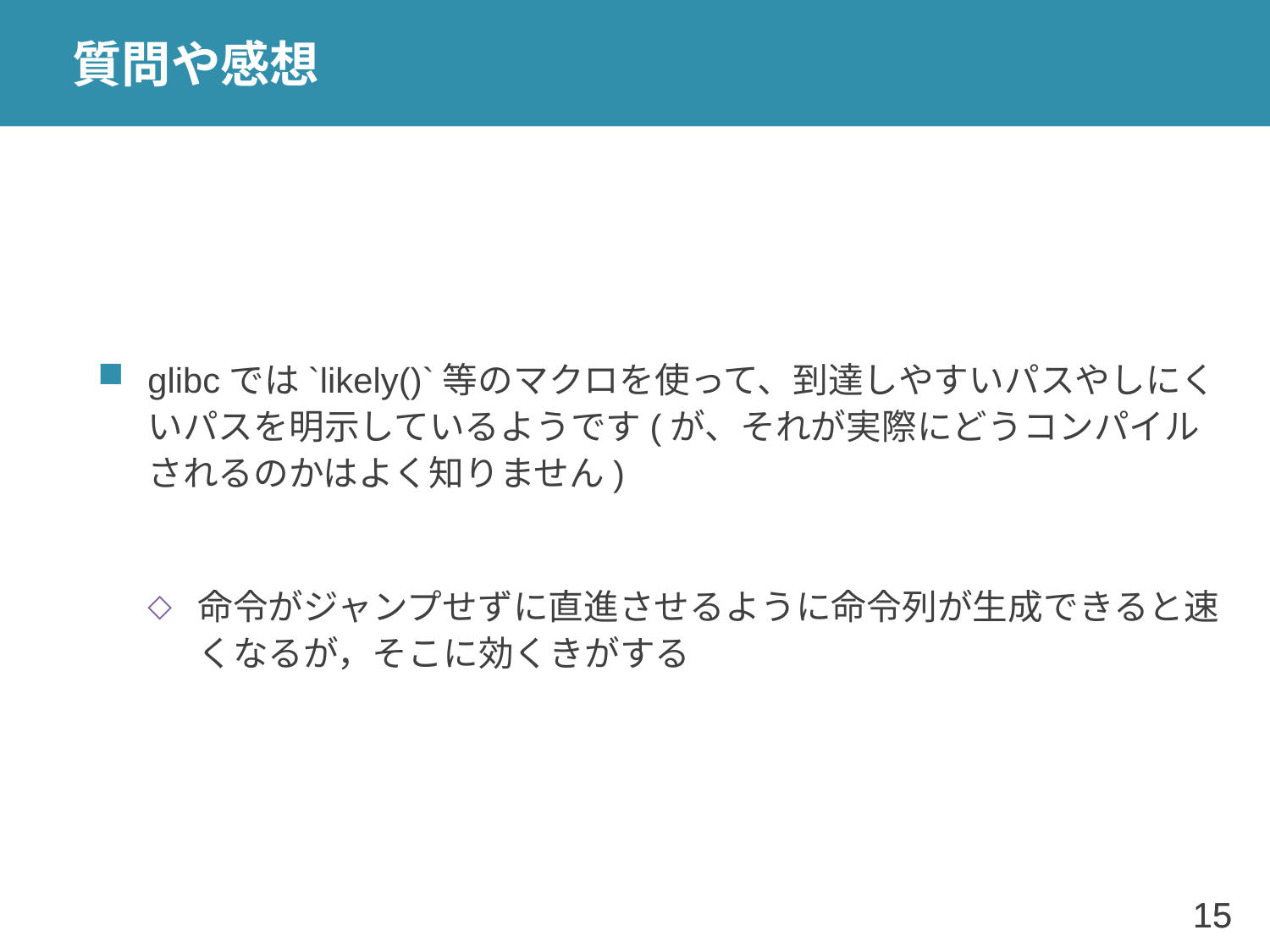

# 質問や感想
glibcでは`likely()`等のマクロを使って、到達しやすいパスやしにくいパスを明示しているようです(が、それが実際にどうコンパイルされるのかはよく知りません)

命令がジャンプせずに直進させるように命令列が生成できると速くなるが，そこに効くきがする